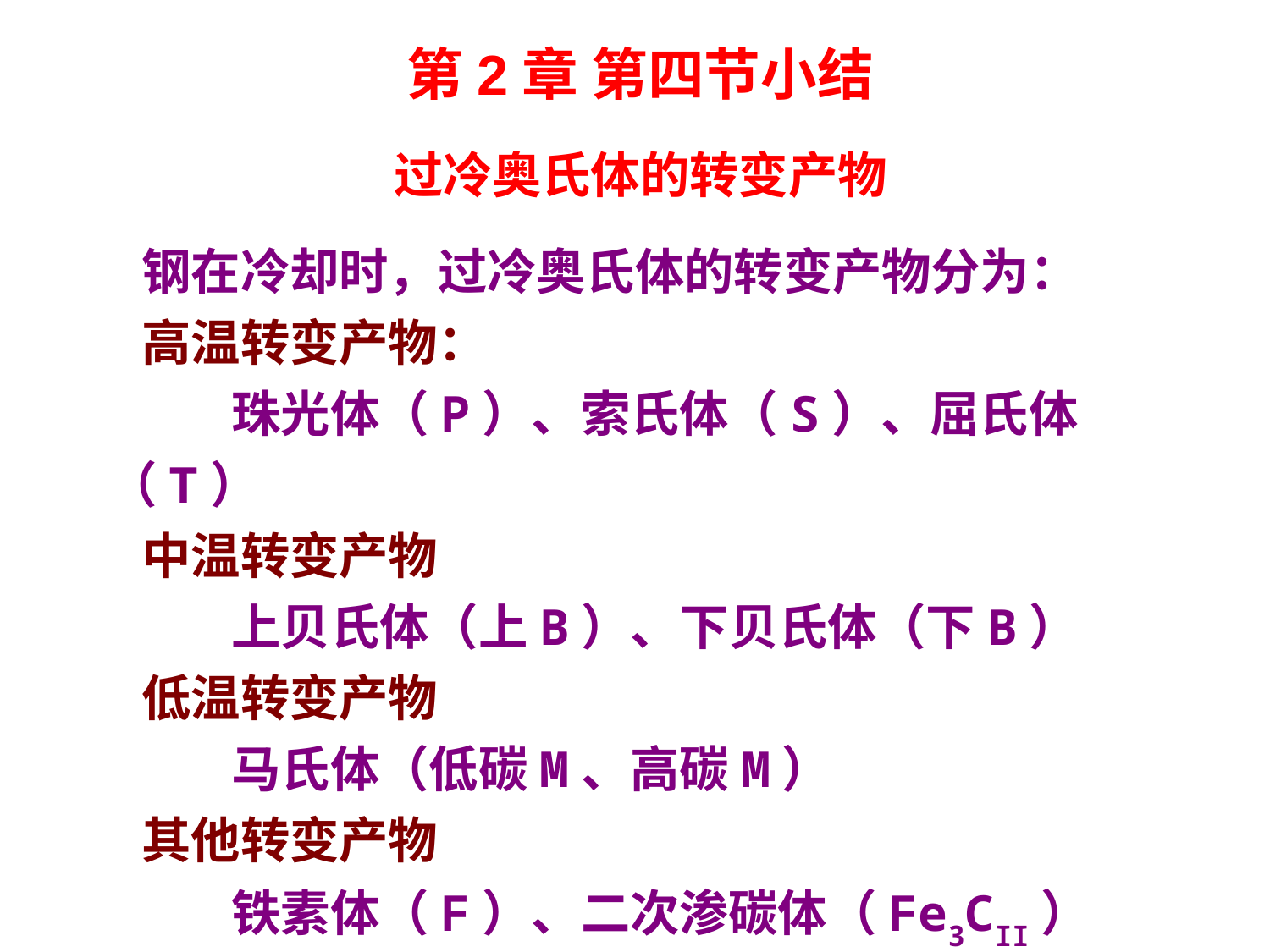

第2章 第四节小结

过冷奥氏体的转变产物

  钢在冷却时，过冷奥氏体的转变产物分为：
  高温转变产物：
          珠光体（P）、索氏体（S）、屈氏体（T）
  中温转变产物
          上贝氏体（上B）、下贝氏体（下B）
  低温转变产物
          马氏体（低碳M、高碳M）
  其他转变产物
          铁素体（F）、二次渗碳体（Fe3CII）